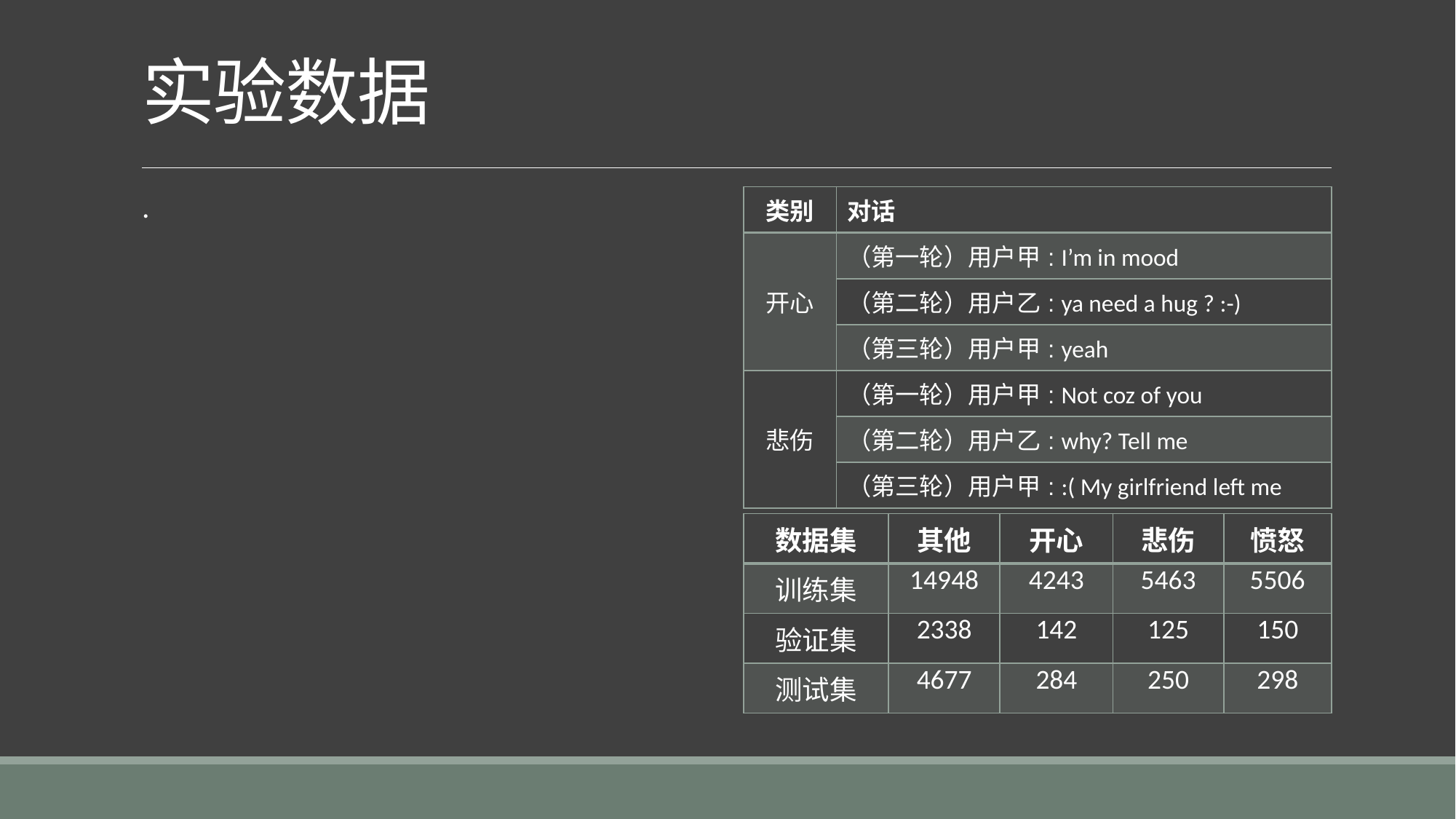

# 实验数据
.
| 类别 | 对话 |
| --- | --- |
| 开心 | （第一轮）用户甲: I’m in mood |
|  | （第二轮）用户乙: ya need a hug ? :-) |
|  | （第三轮）用户甲: yeah |
| 悲伤 | （第一轮）用户甲: Not coz of you |
|  | （第二轮）用户乙: why? Tell me |
|  | （第三轮）用户甲: :( My girlfriend left me |
| 数据集 | 其他 | 开心 | 悲伤 | 愤怒 |
| --- | --- | --- | --- | --- |
| 训练集 | 14948 | 4243 | 5463 | 5506 |
| 验证集 | 2338 | 142 | 125 | 150 |
| 测试集 | 4677 | 284 | 250 | 298 |